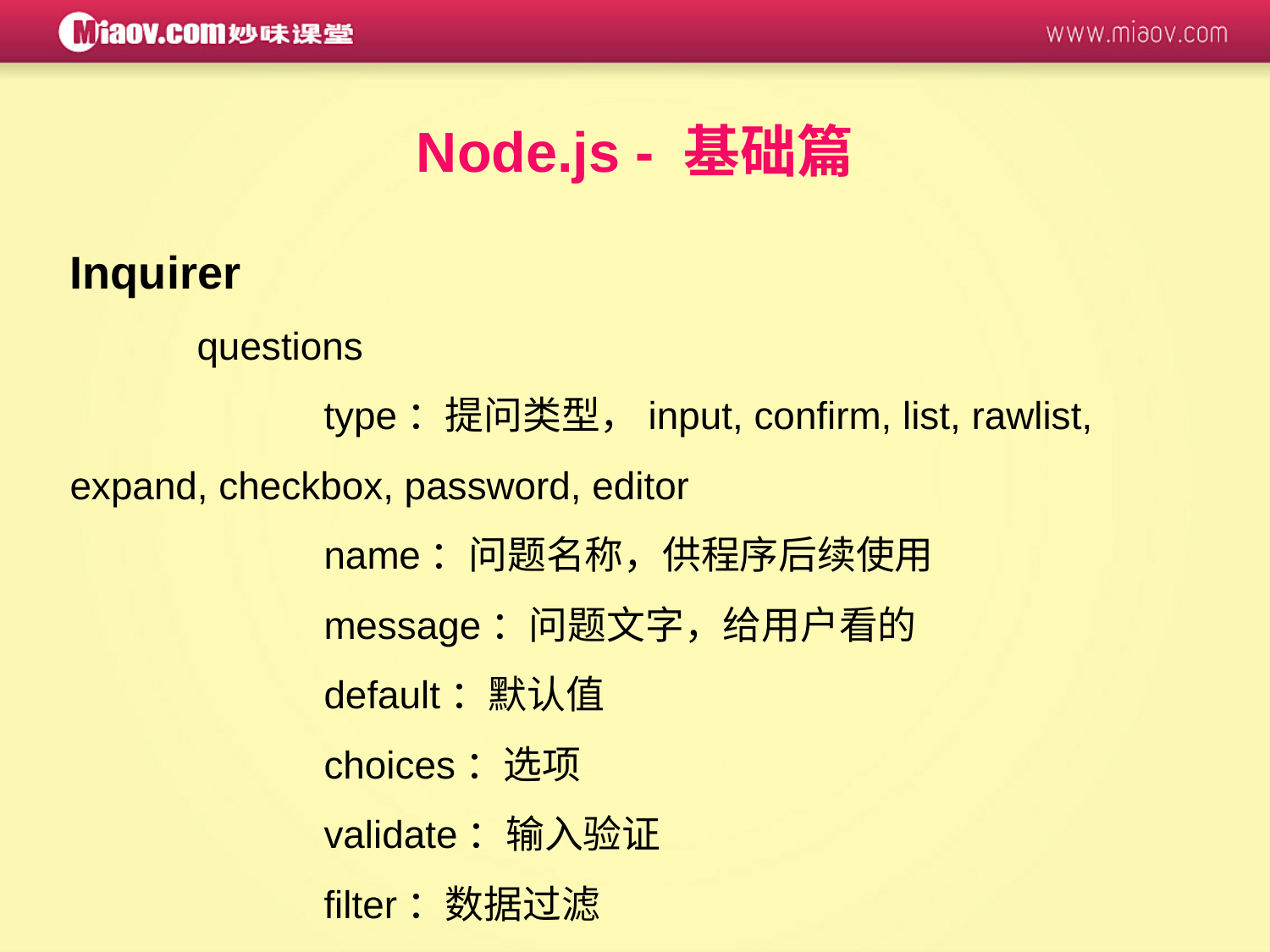

Node.js - 基础篇
Inquirer
	questions
		type：提问类型，input, confirm, list, rawlist, expand, checkbox, password, editor
		name：问题名称，供程序后续使用
		message：问题文字，给用户看的
		default：默认值
		choices：选项
		validate：输入验证
		filter：数据过滤